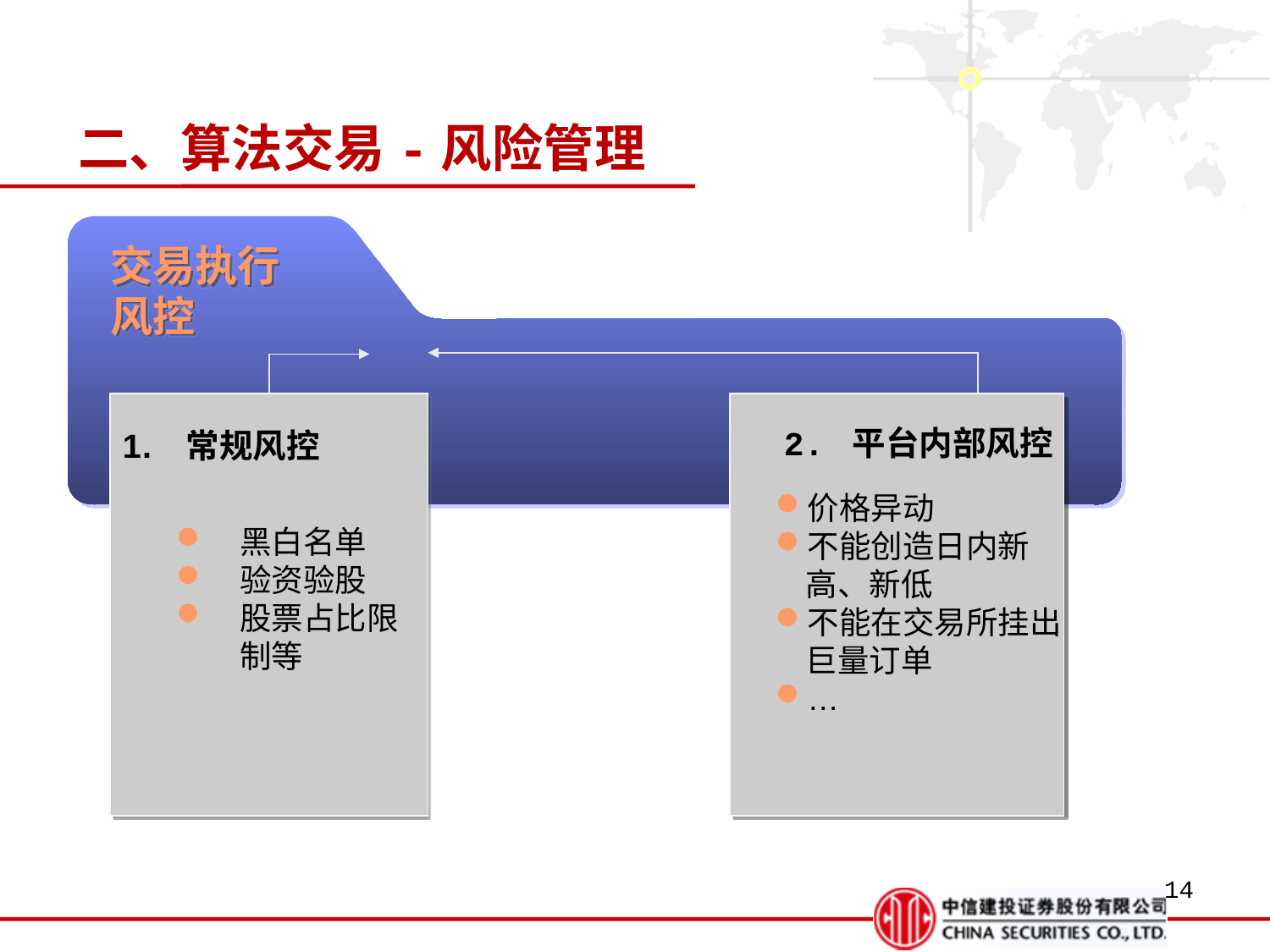

二、算法交易-风险管理

交易执行风控

2. 平台内部风控
常规风控

价格异动
不能创造日内新高、新低
不能在交易所挂出巨量订单
…
黑白名单
验资验股
股票占比限制等

14